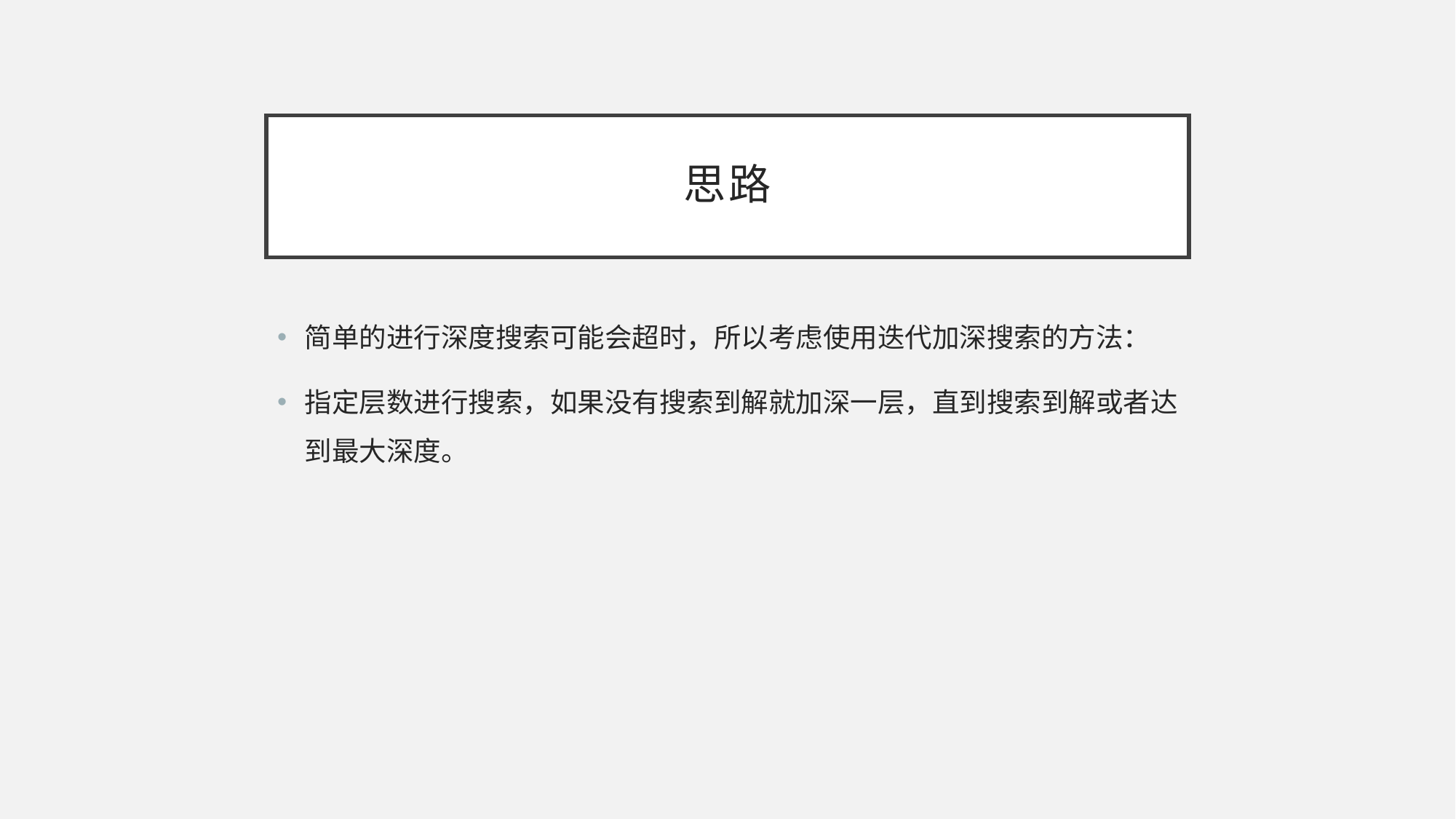

# 思路
简单的进行深度搜索可能会超时，所以考虑使用迭代加深搜索的方法：
指定层数进行搜索，如果没有搜索到解就加深一层，直到搜索到解或者达到最大深度。